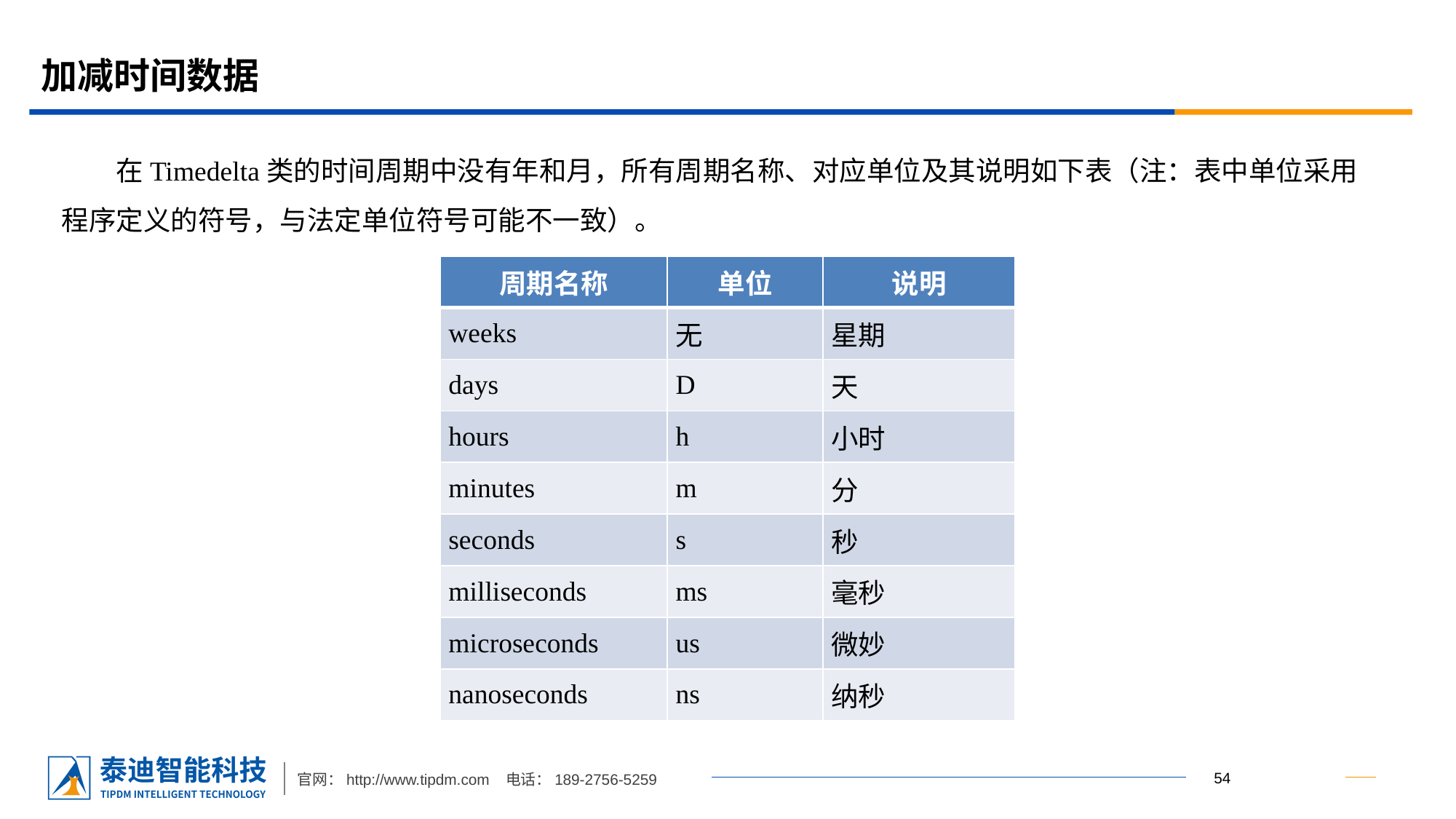

# 加减时间数据
在Timedelta类的时间周期中没有年和月，所有周期名称、对应单位及其说明如下表（注：表中单位采用程序定义的符号，与法定单位符号可能不一致）。

| 周期名称 | 单位 | 说明 |
| --- | --- | --- |
| weeks | 无 | 星期 |
| days | D | 天 |
| hours | h | 小时 |
| minutes | m | 分 |
| seconds | s | 秒 |
| milliseconds | ms | 毫秒 |
| microseconds | us | 微妙 |
| nanoseconds | ns | 纳秒 |